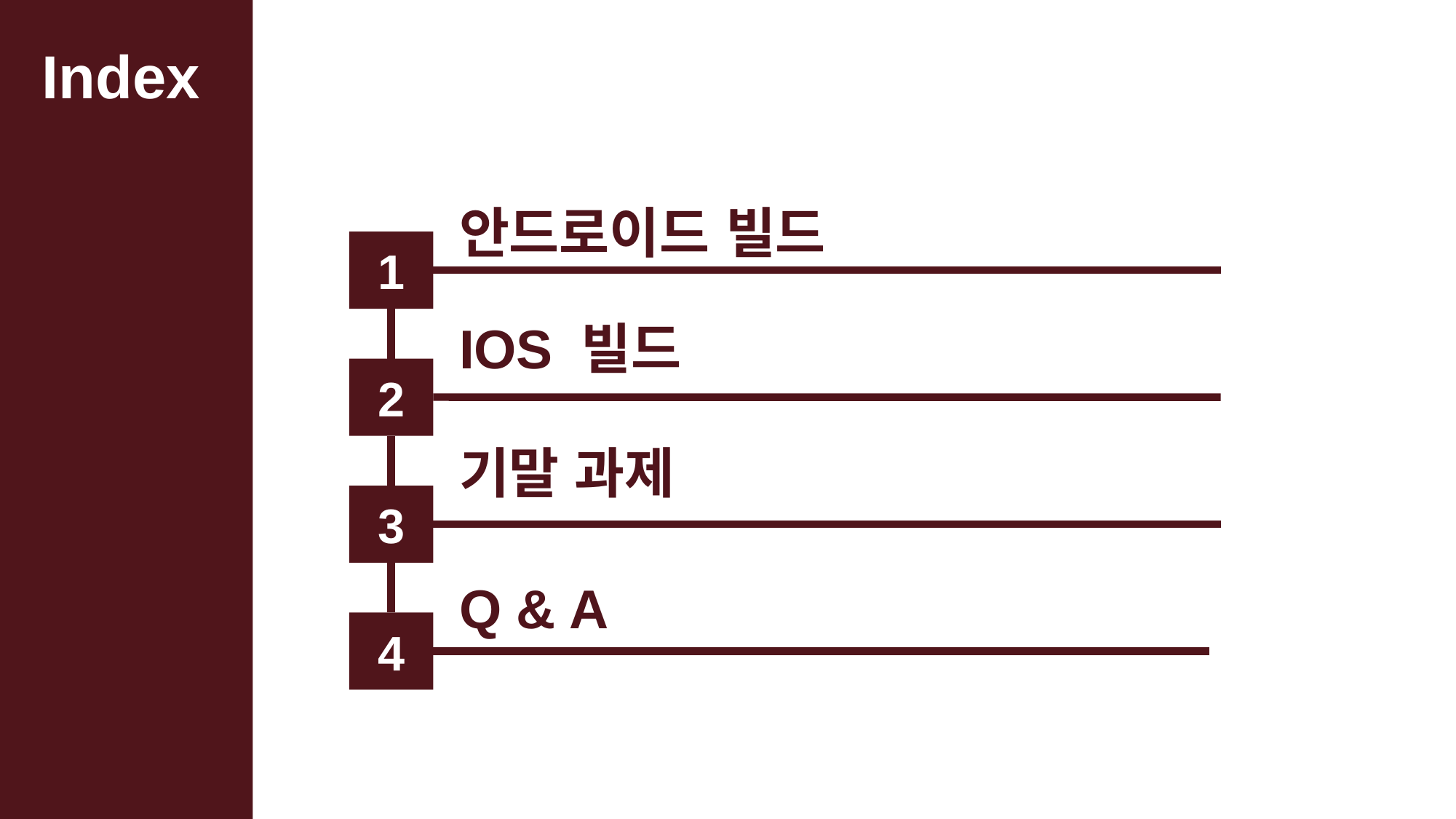

안드로이드 빌드
1
IOS 빌드
2
기말 과제
3
Q & A
4